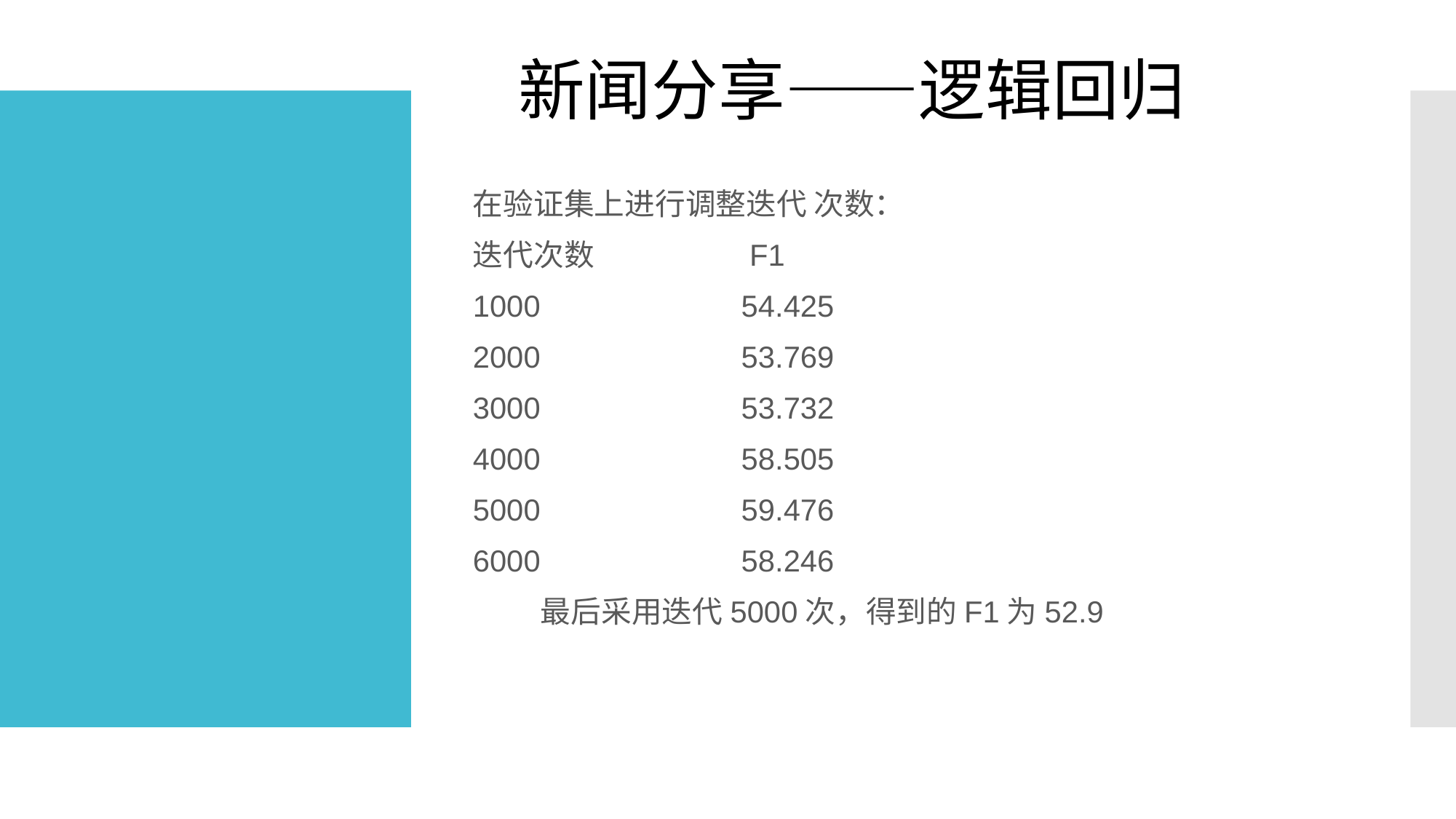

新闻分享——逻辑回归
在验证集上进行调整迭代 次数：
迭代次数                      F1
1000                        54.425
2000                        53.769
3000                        53.732
4000                        58.505
5000                        59.476
6000                        58.246
         最后采用迭代5000次，得到的F1为52.9
#